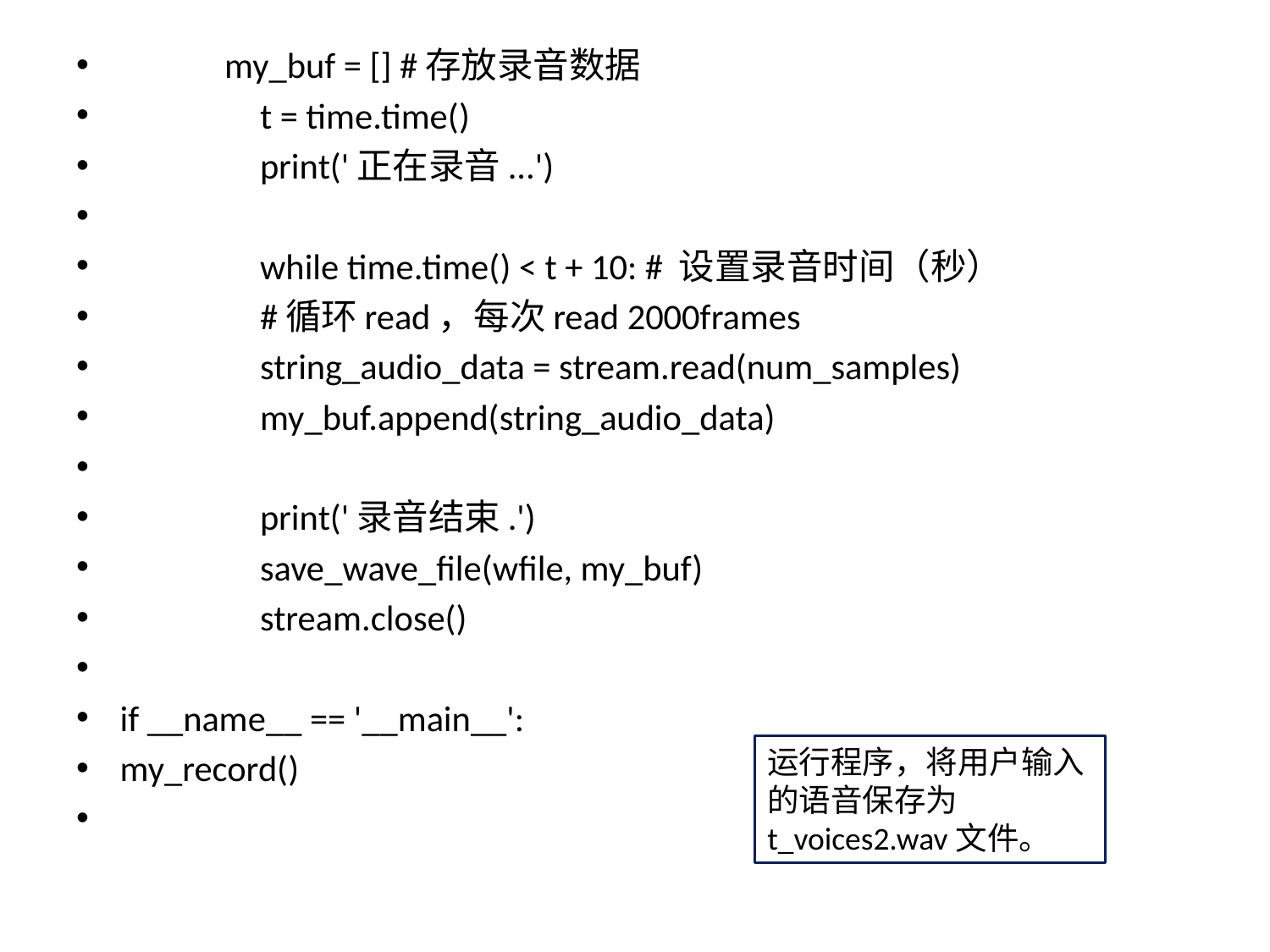

my_buf = [] #存放录音数据
	    t = time.time()
	    print('正在录音...')

	    while time.time() < t + 10: # 设置录音时间（秒）
		    #循环read，每次read 2000frames
		    string_audio_data = stream.read(num_samples)
		    my_buf.append(string_audio_data)

	    print('录音结束.')
	    save_wave_file(wfile, my_buf)
	    stream.close()

if __name__ == '__main__':
my_record()

运行程序，将用户输入的语音保存为t_voices2.wav文件。